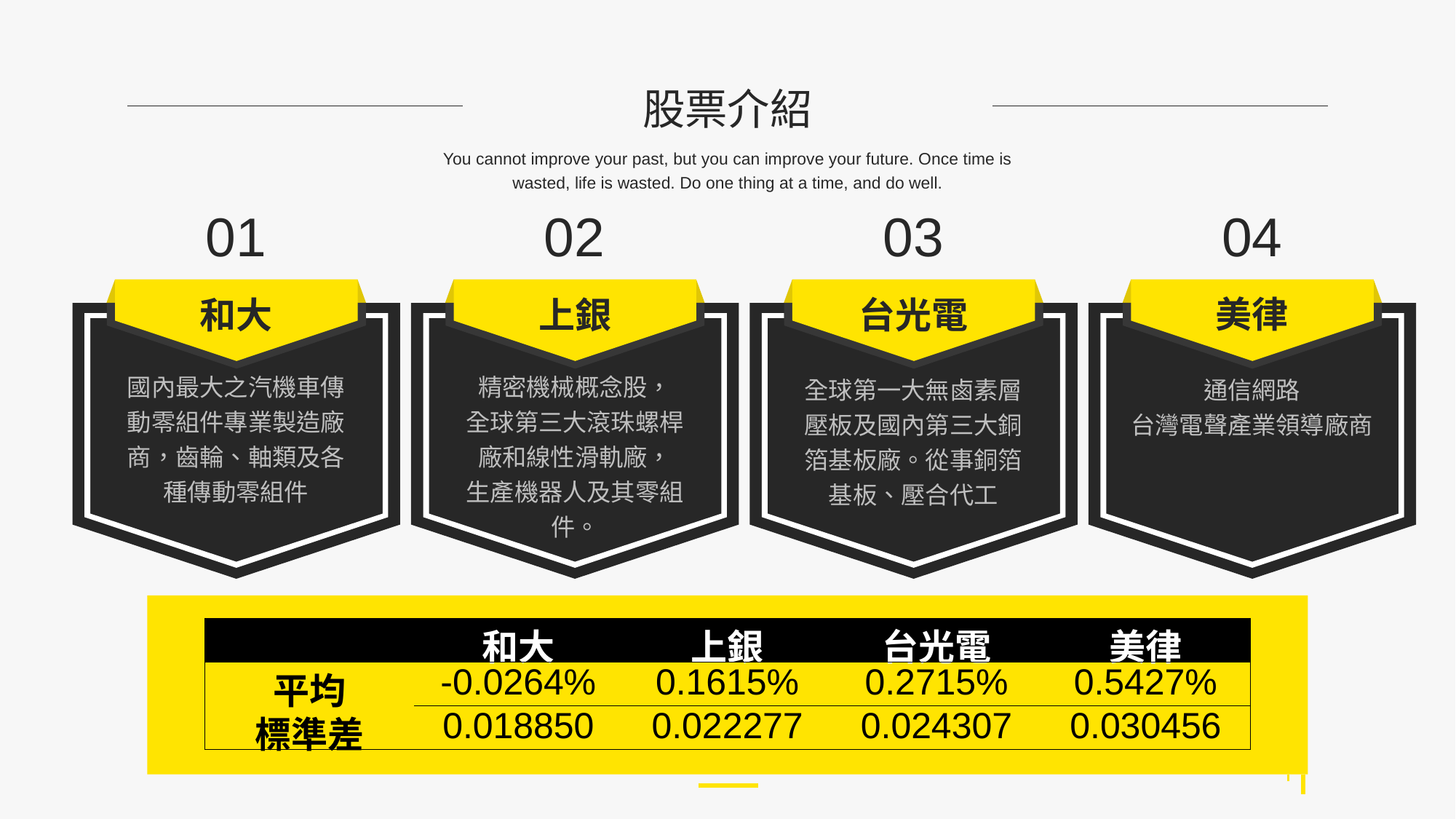

股票介紹
You cannot improve your past, but you can improve your future. Once time is wasted, life is wasted. Do one thing at a time, and do well.
01
02
03
04

美律
和大
上銀
台光電
國內最大之汽機車傳動零組件專業製造廠商，齒輪、軸類及各種傳動零組件
精密機械概念股，
全球第三大滾珠螺桿廠和線性滑軌廠，
生產機器人及其零組件。
全球第一大無鹵素層壓板及國內第三大銅箔基板廠。從事銅箔基板、壓合代工
通信網路
台灣電聲產業領導廠商

|  | 和大 | 上銀 | 台光電 | 美律 |
| --- | --- | --- | --- | --- |
| 平均 | -0.0264% | 0.1615% | 0.2715% | 0.5427% |
| 標準差 | 0.018850 | 0.022277 | 0.024307 | 0.030456 |